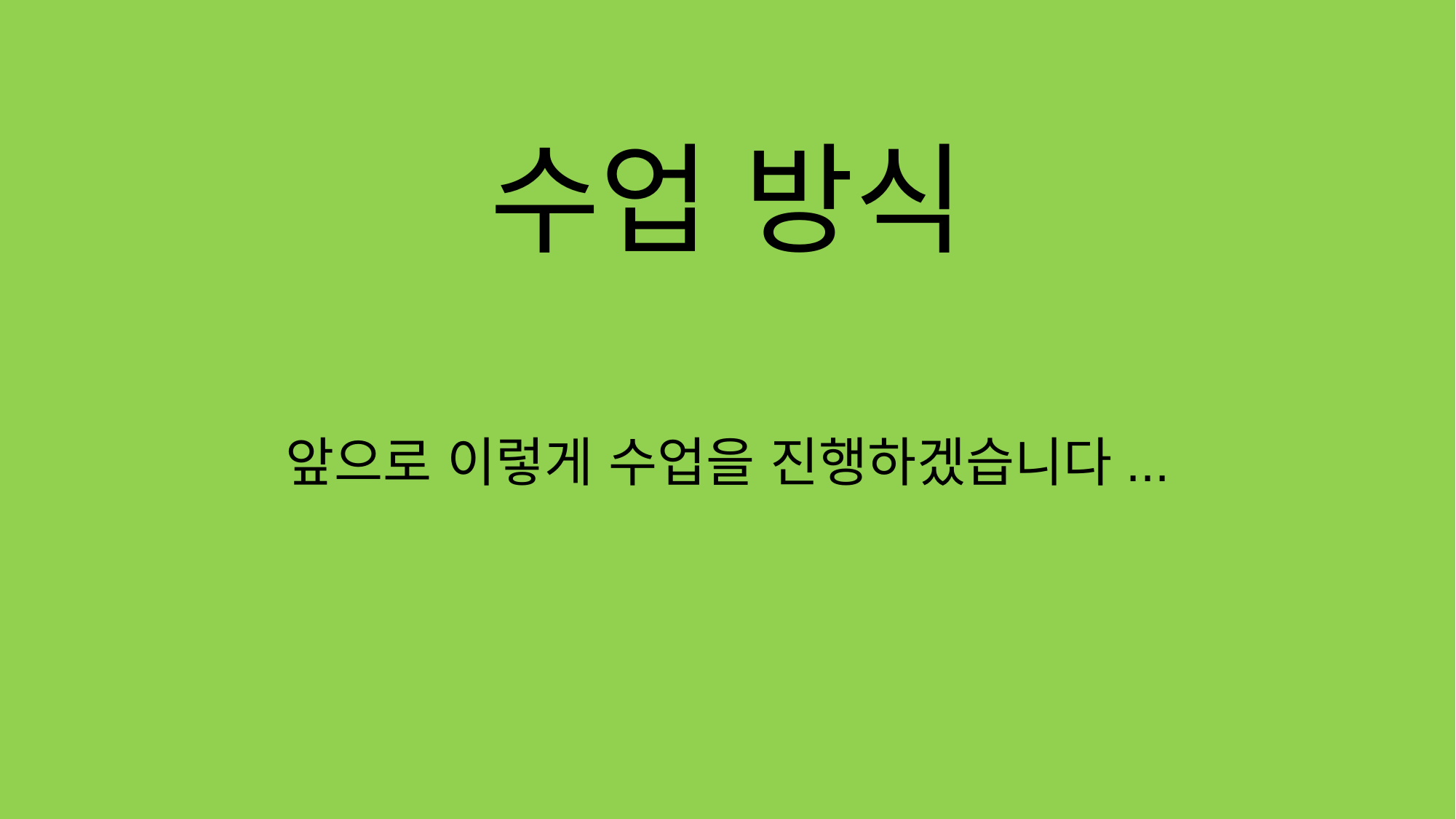

# 수업 방식
앞으로 이렇게 수업을 진행하겠습니다...